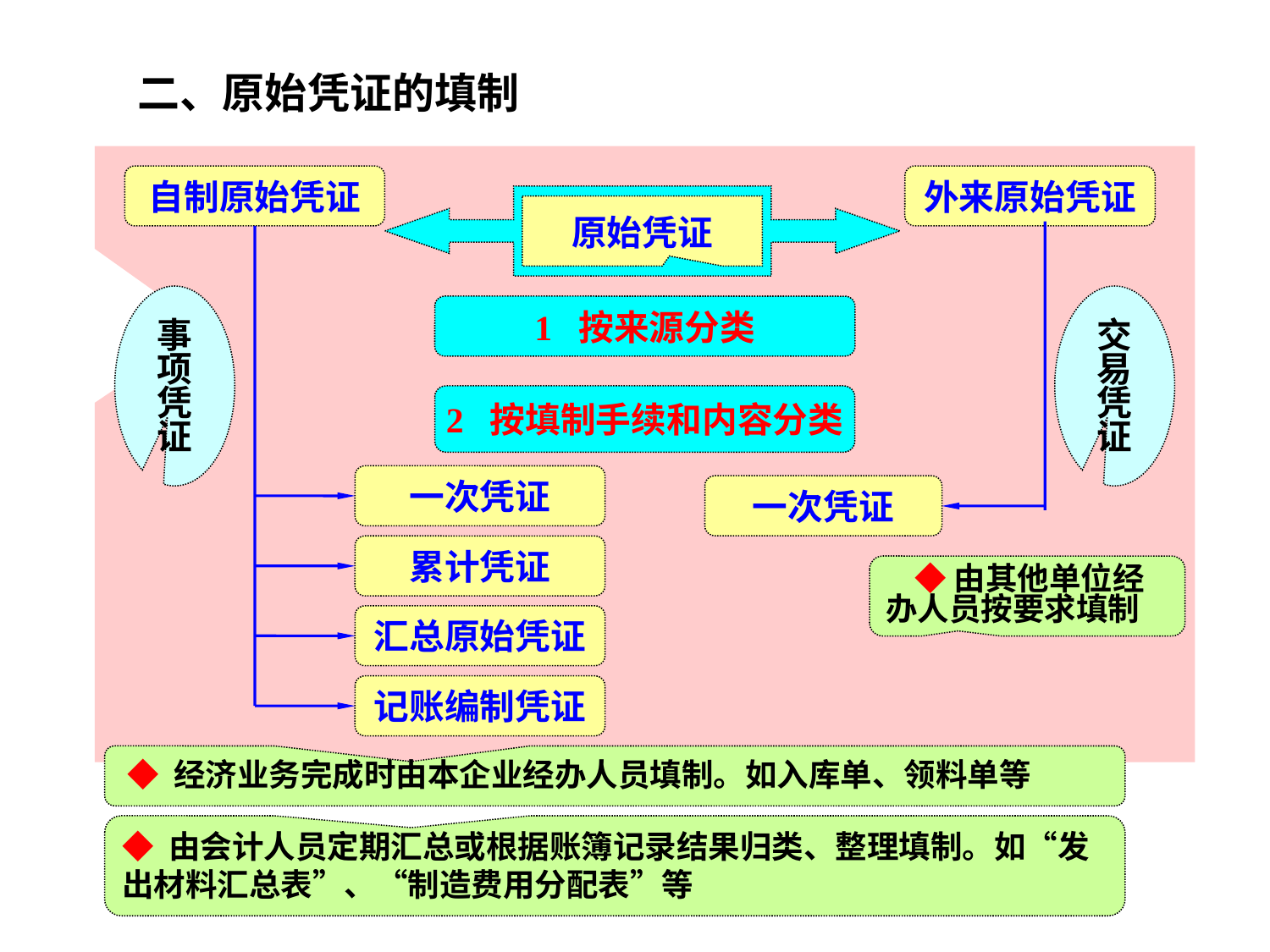

# 二、原始凭证的填制

自制原始凭证
外来原始凭证

原始凭证

一次凭证

事项凭证
交易凭证
1  按来源分类
2  按填制手续和内容分类

一次凭证

累计凭证
    ◆由其他单位经办人员按要求填制

汇总原始凭证

记账编制凭证

 ◆ 经济业务完成时由本企业经办人员填制。如入库单、领料单等
◆ 由会计人员定期汇总或根据账簿记录结果归类、整理填制。如“发出材料汇总表”、“制造费用分配表”等